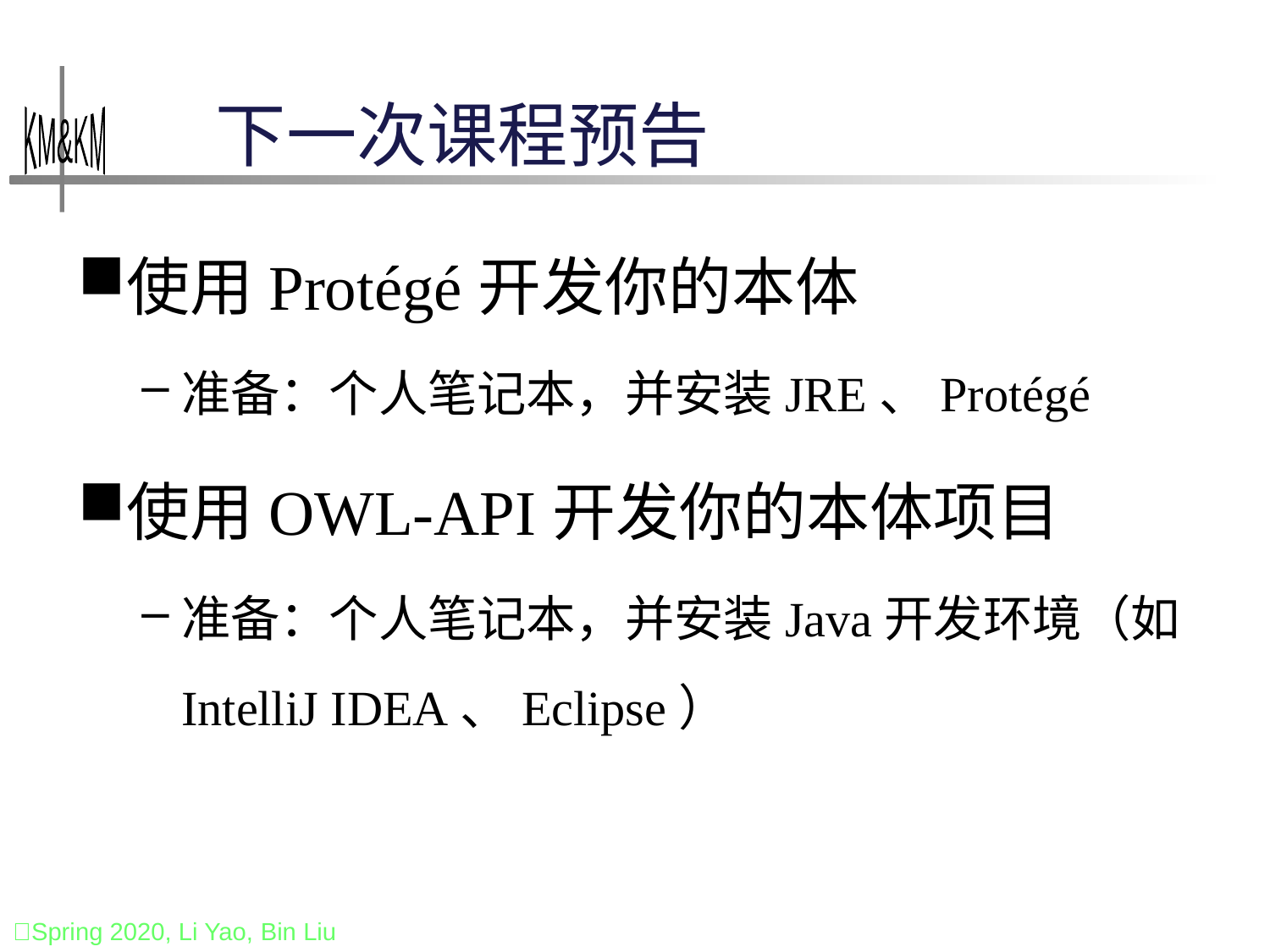

# 下一次课程预告
使用Protégé开发你的本体
准备：个人笔记本，并安装JRE、Protégé
使用OWL-API开发你的本体项目
准备：个人笔记本，并安装Java开发环境（如IntelliJ IDEA、Eclipse）